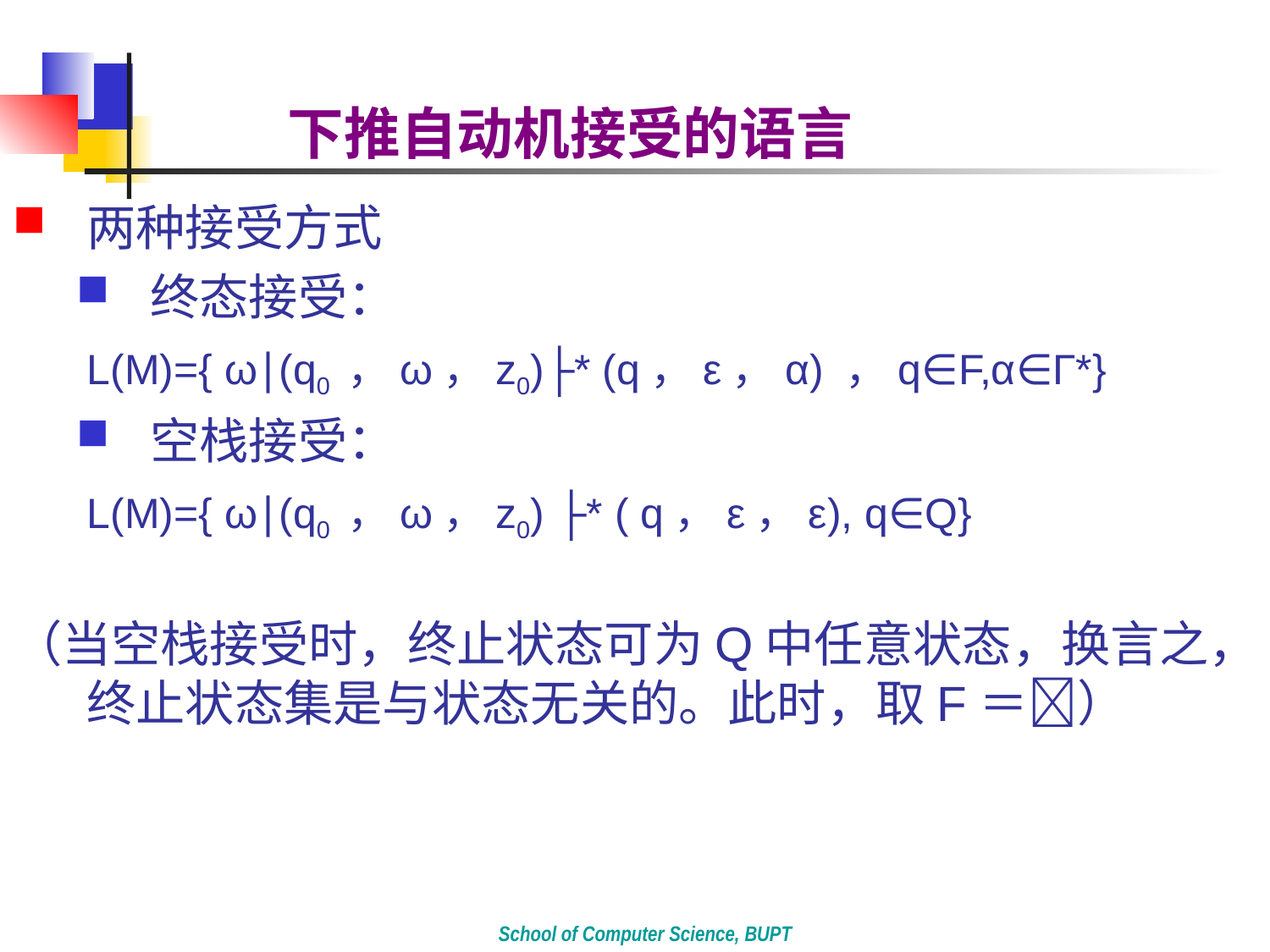

# 下推自动机接受的语言
两种接受方式
终态接受：
	L(M)={ ω∣(q0 ，ω，z0)├* (q，ε，α) ，q∈F,α∈Γ*}
空栈接受：
	L(M)={ ω∣(q0 ，ω，z0) ├* ( q，ε，ε), q∈Q}

（当空栈接受时，终止状态可为Q中任意状态，换言之，终止状态集是与状态无关的。此时，取F＝∅）
School of Computer Science, BUPT
7